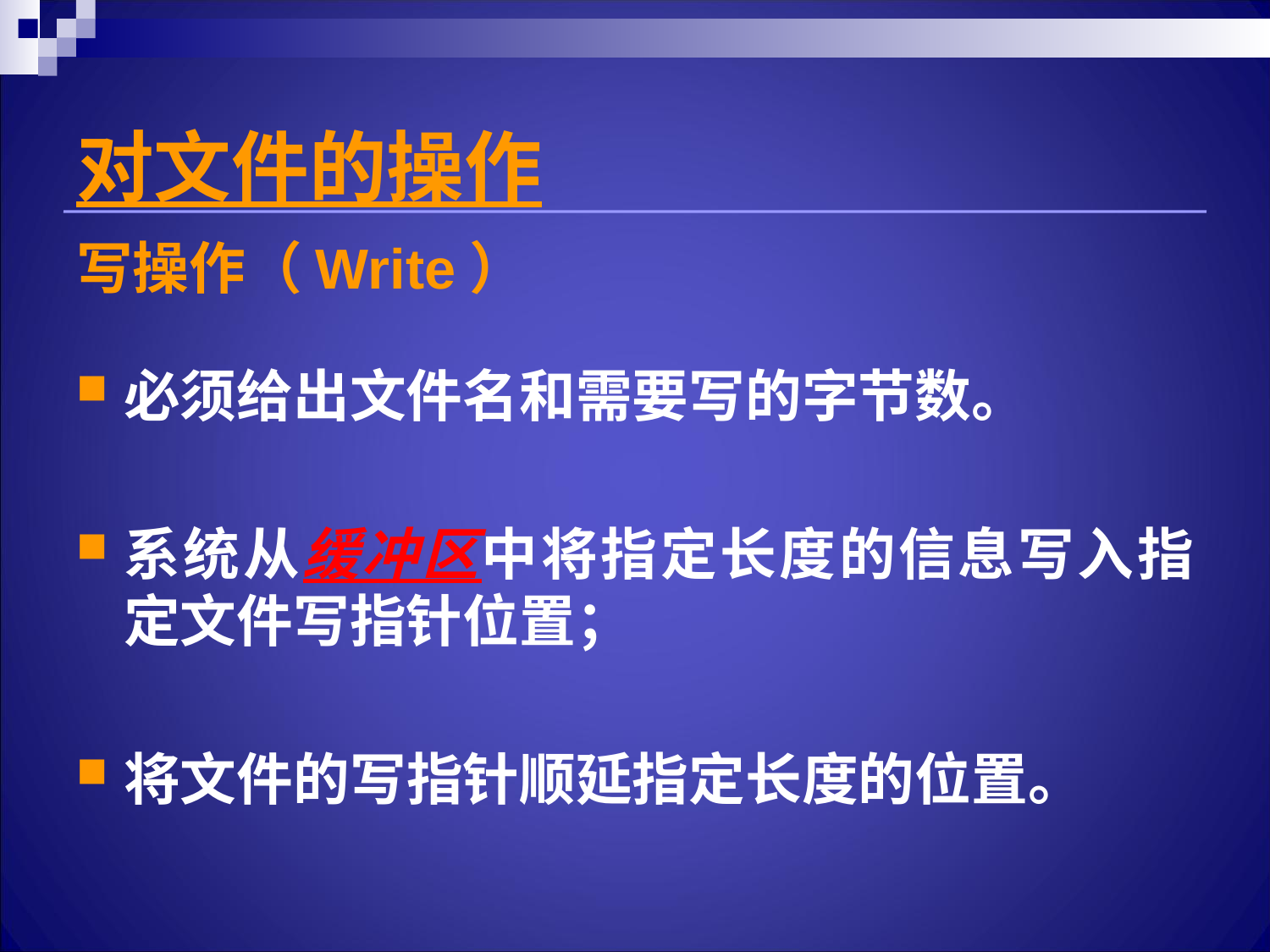

# 对文件的操作 写操作（Write）

必须给出文件名和需要写的字节数。

系统从缓冲区中将指定长度的信息写入指定文件写指针位置；

将文件的写指针顺延指定长度的位置。